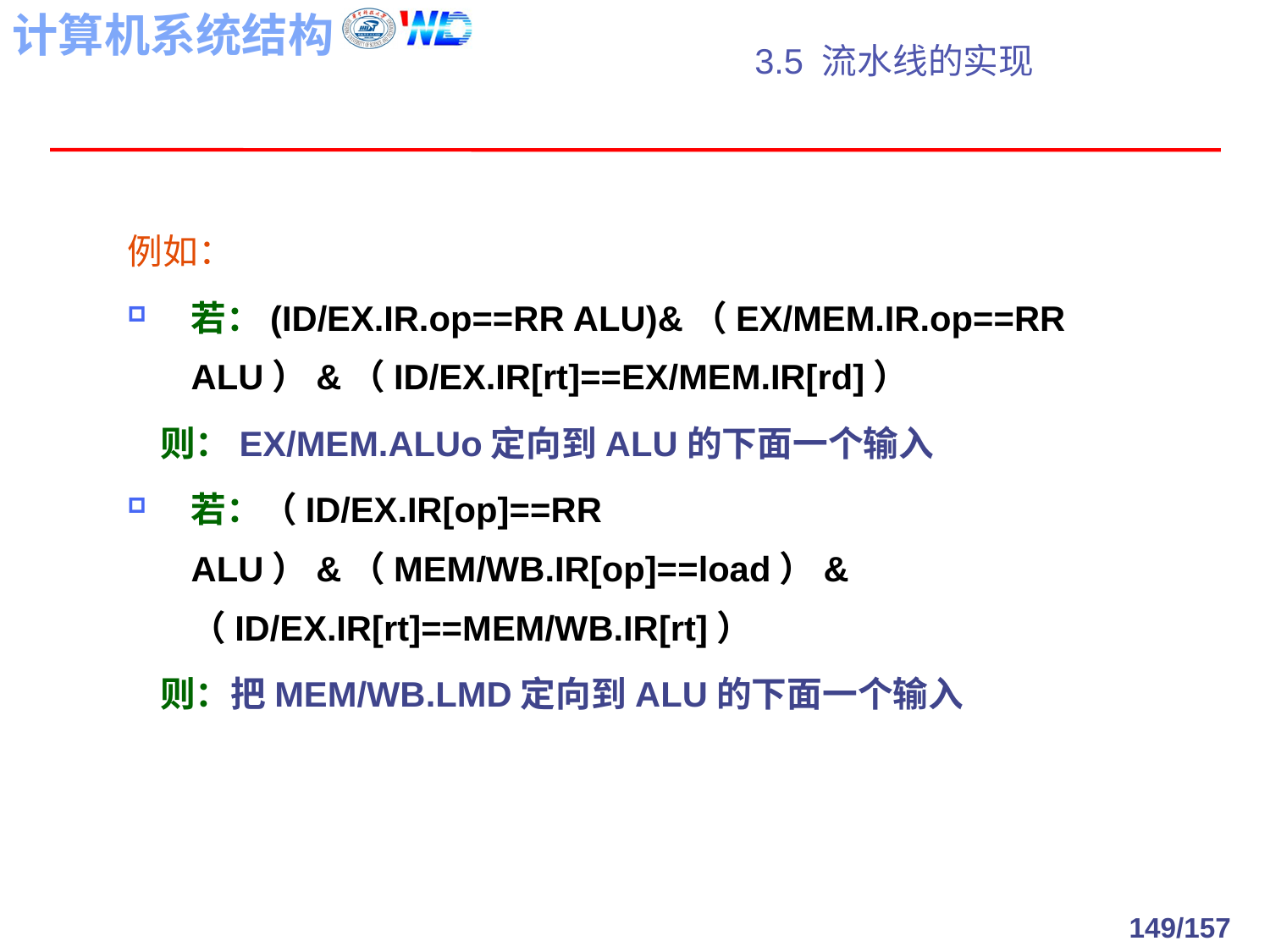

# 3.5 流水线的实现
例如：
若：(ID/EX.IR.op==RR ALU)&（EX/MEM.IR.op==RR ALU）&（ID/EX.IR[rt]==EX/MEM.IR[rd]）
   则：EX/MEM.ALUo定向到ALU的下面一个输入
若：（ID/EX.IR[op]==RR ALU）&（MEM/WB.IR[op]==load）& （ID/EX.IR[rt]==MEM/WB.IR[rt]）
   则：把MEM/WB.LMD定向到ALU的下面一个输入